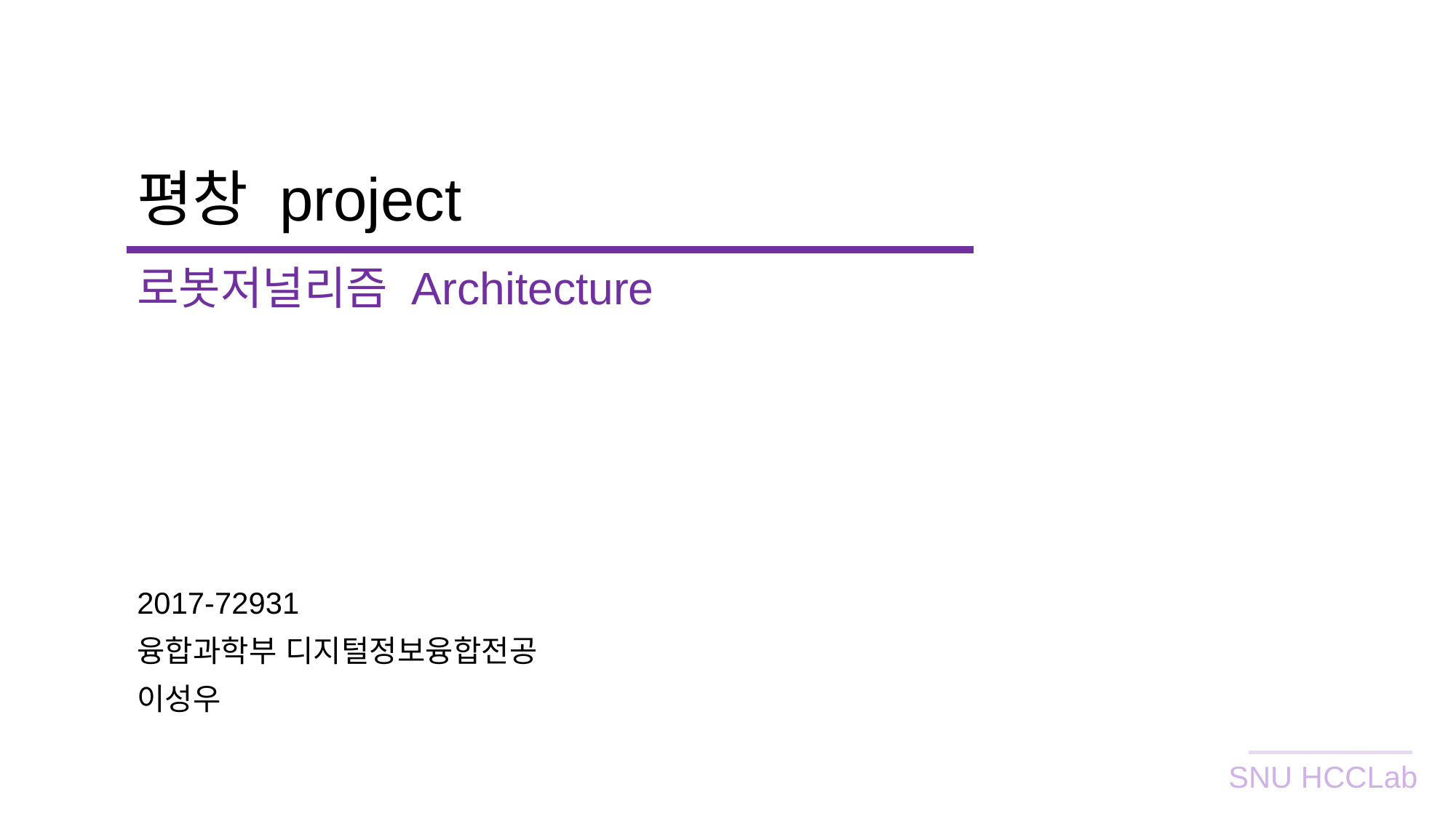

# 평창 project
로봇저널리즘 Architecture
2017-72931
융합과학부 디지털정보융합전공
이성우